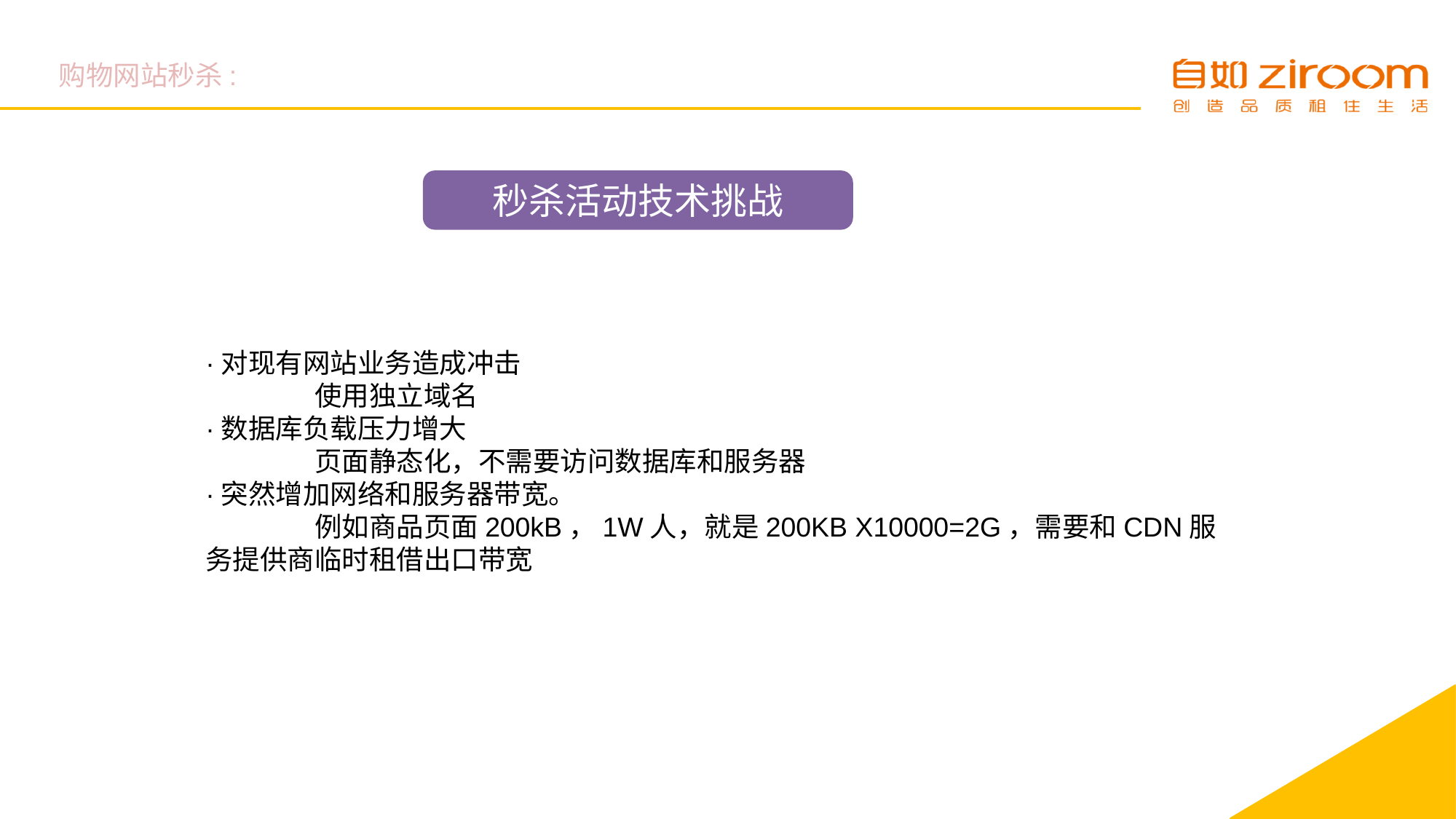

购物网站秒杀:

秒杀活动技术挑战
·对现有网站业务造成冲击
 	使用独立域名
·数据库负载压力增大
	页面静态化，不需要访问数据库和服务器
·突然增加网络和服务器带宽。
	例如商品页面200kB，1W人，就是200KB X10000=2G，需要和CDN服务提供商临时租借出口带宽